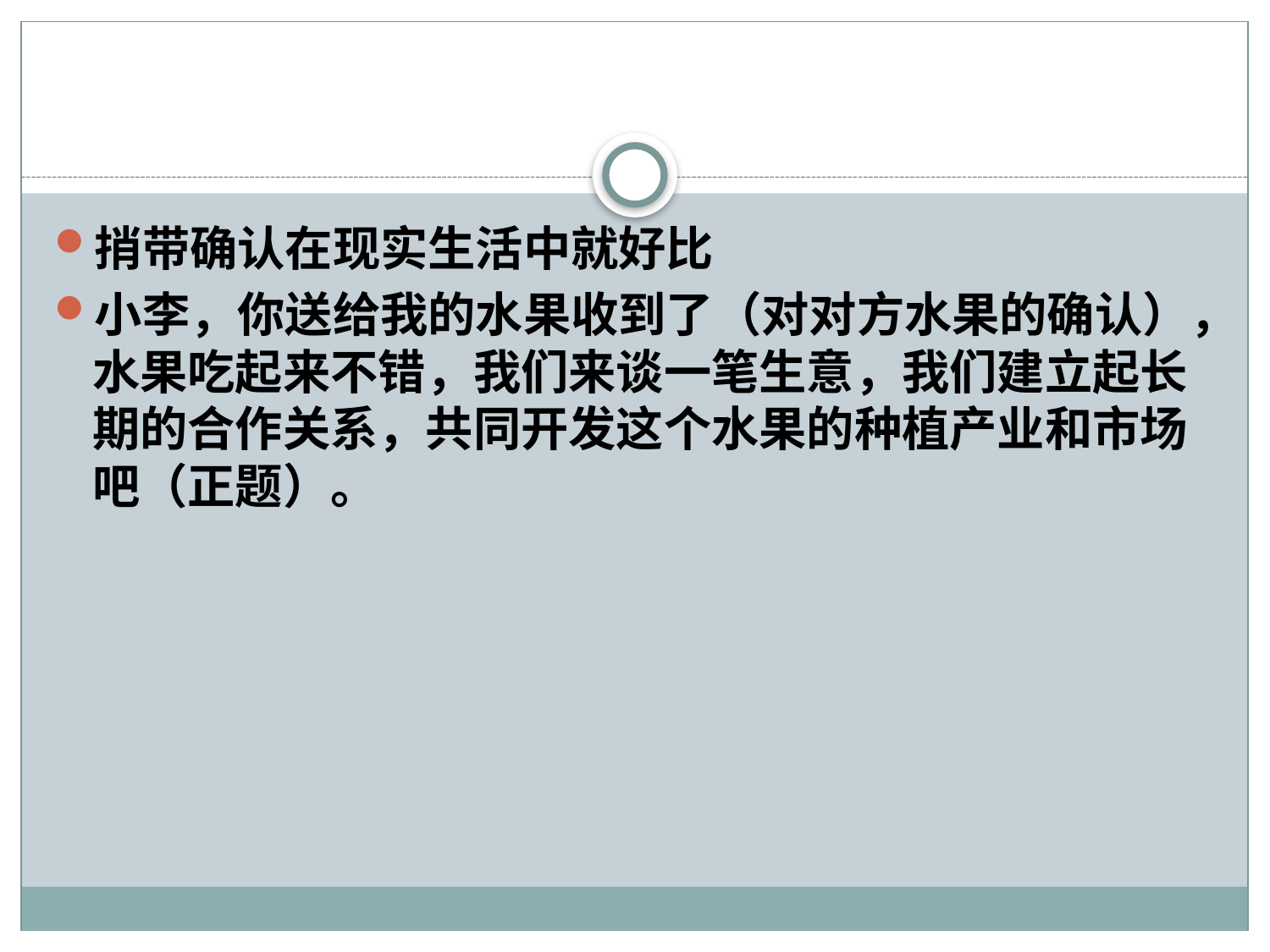

#
捎带确认在现实生活中就好比
小李，你送给我的水果收到了（对对方水果的确认），水果吃起来不错，我们来谈一笔生意，我们建立起长期的合作关系，共同开发这个水果的种植产业和市场吧（正题）。